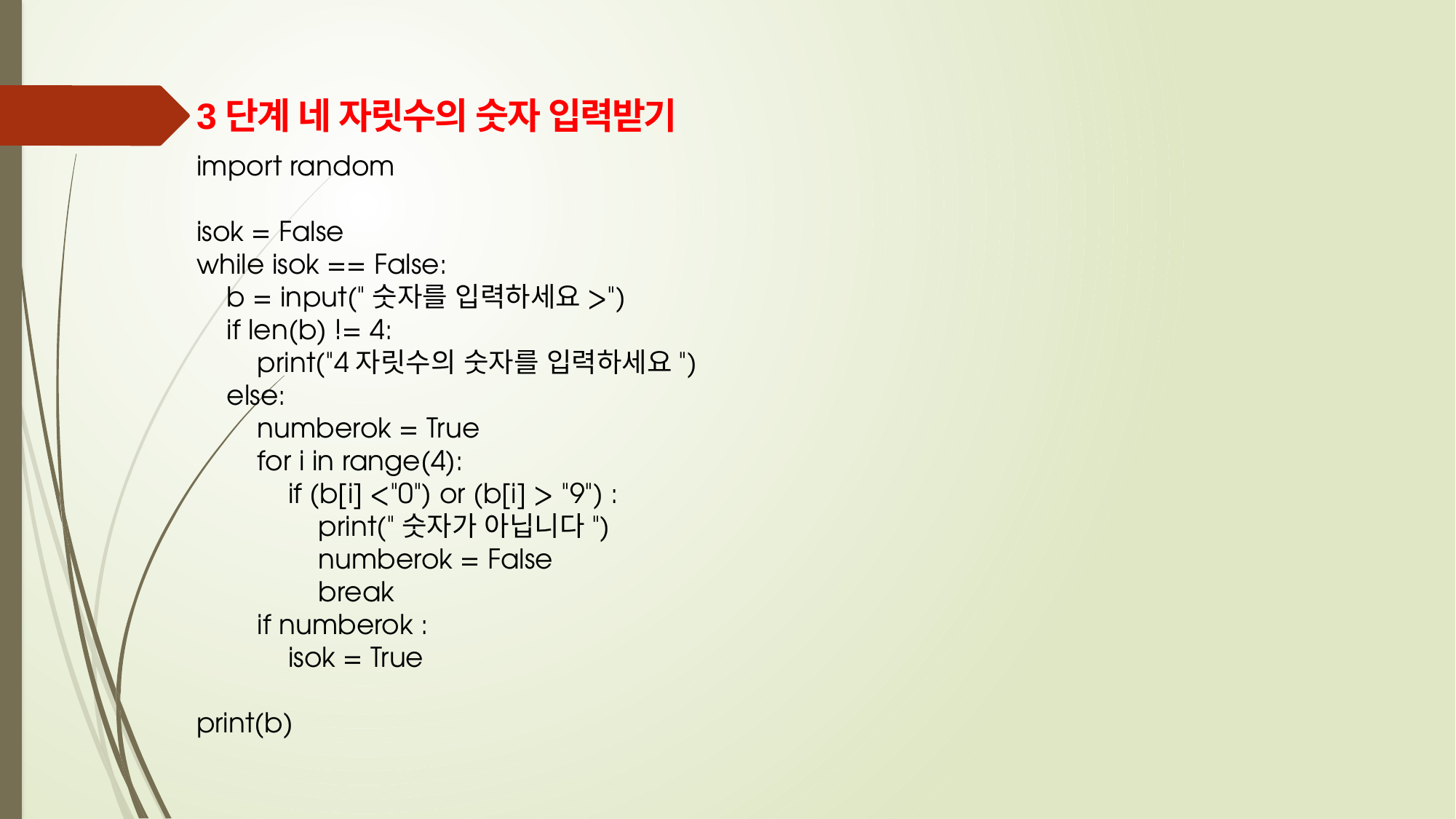

3단계 네 자릿수의 숫자 입력받기
import random

isok = False
while isok == False:
    b = input("숫자를 입력하세요>")
    if len(b) != 4:
        print("4자릿수의 숫자를 입력하세요")
    else:
        numberok = True
        for i in range(4):
            if (b[i] <"0") or (b[i] > "9") :
                print("숫자가 아닙니다")
                numberok = False
                break
        if numberok :
            isok = True

print(b)